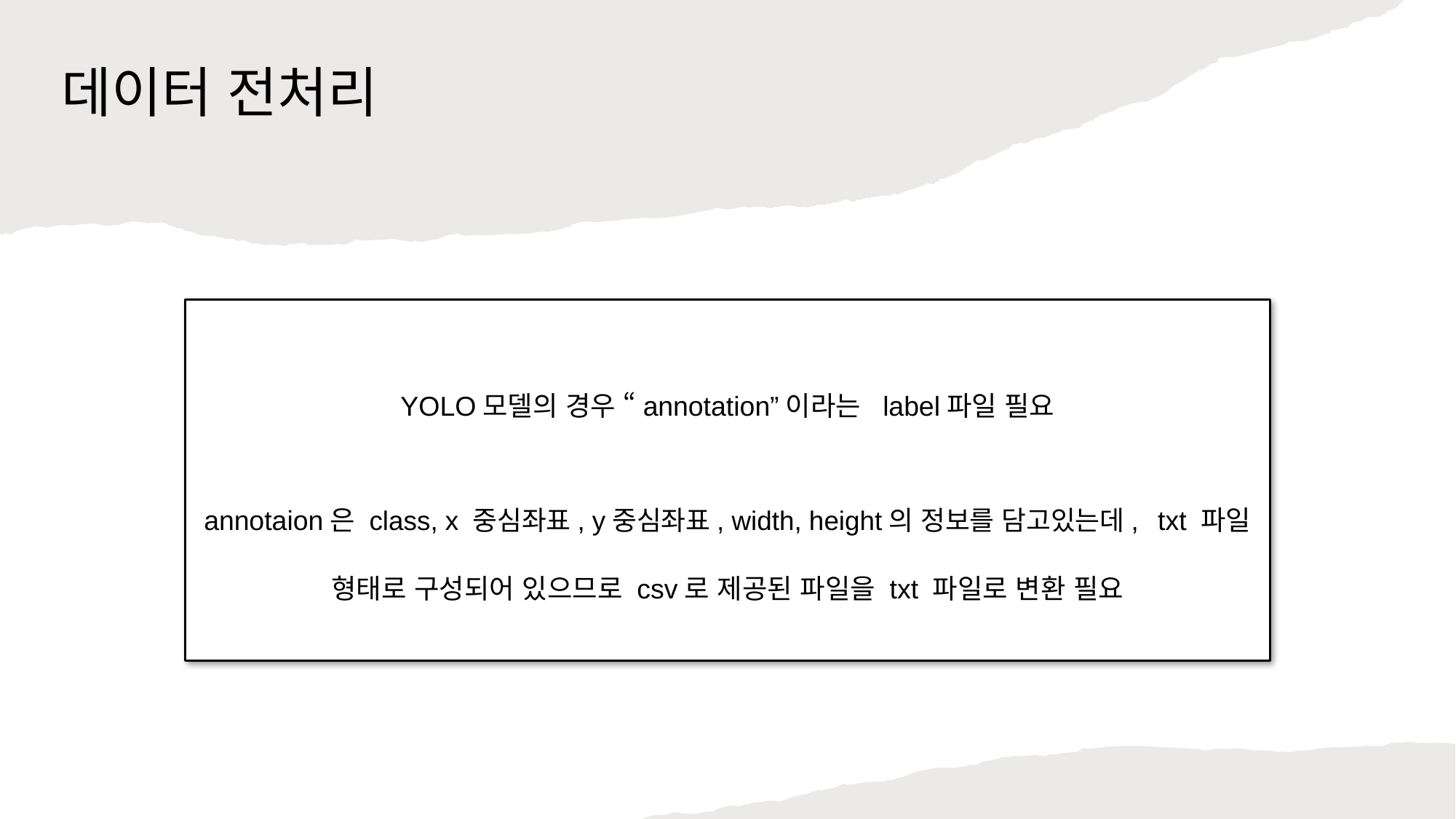

# 데이터 전처리
YOLO모델의 경우 “annotation”이라는  label파일 필요
annotaion은 class, x 중심좌표, y중심좌표, width, height의 정보를 담고있는데,  txt 파일 형태로 구성되어 있으므로 csv로 제공된 파일을 txt 파일로 변환 필요